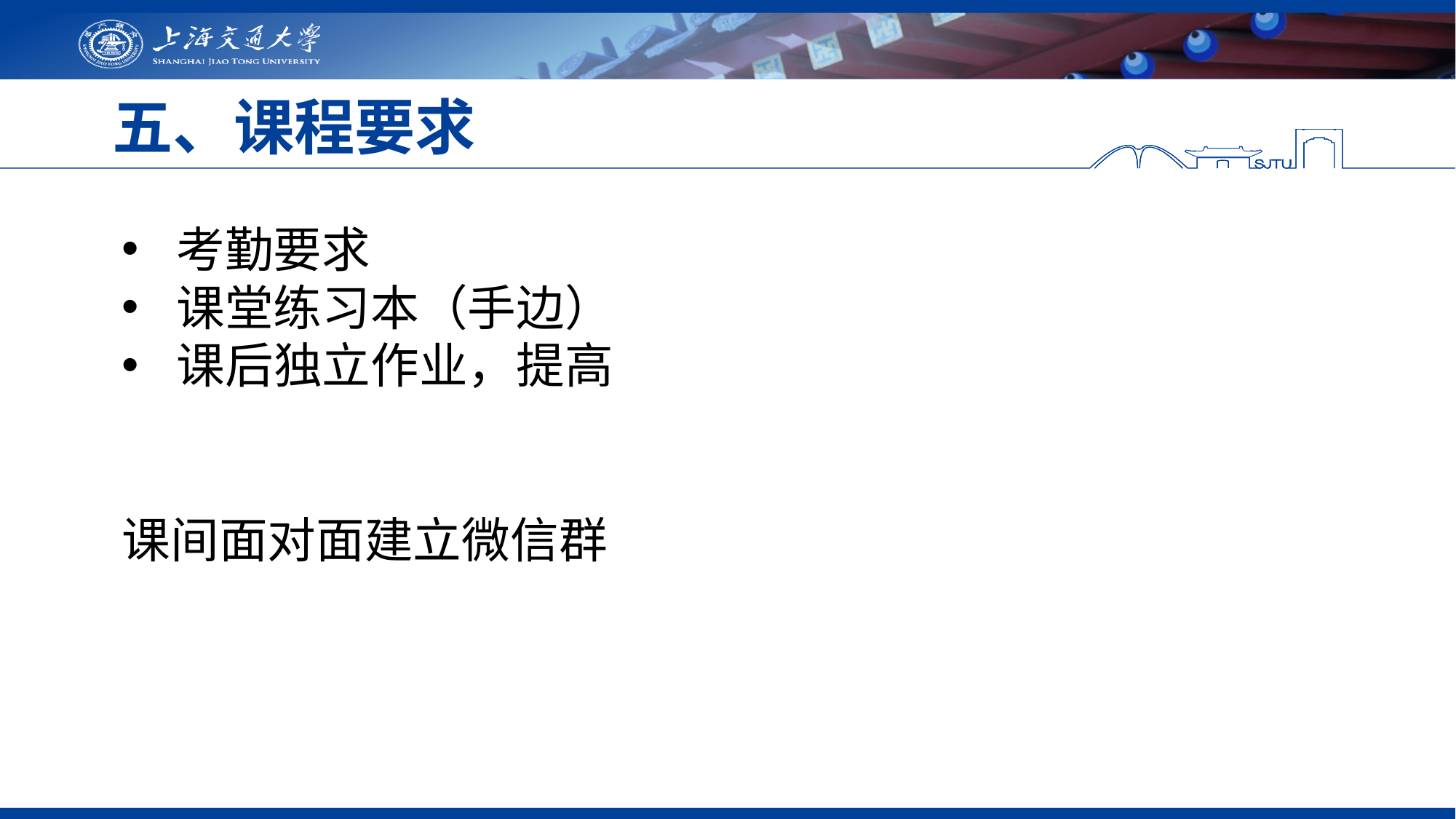

五、课程要求

考勤要求
课堂练习本（手边）
课后独立作业，提高

课间面对面建立微信群